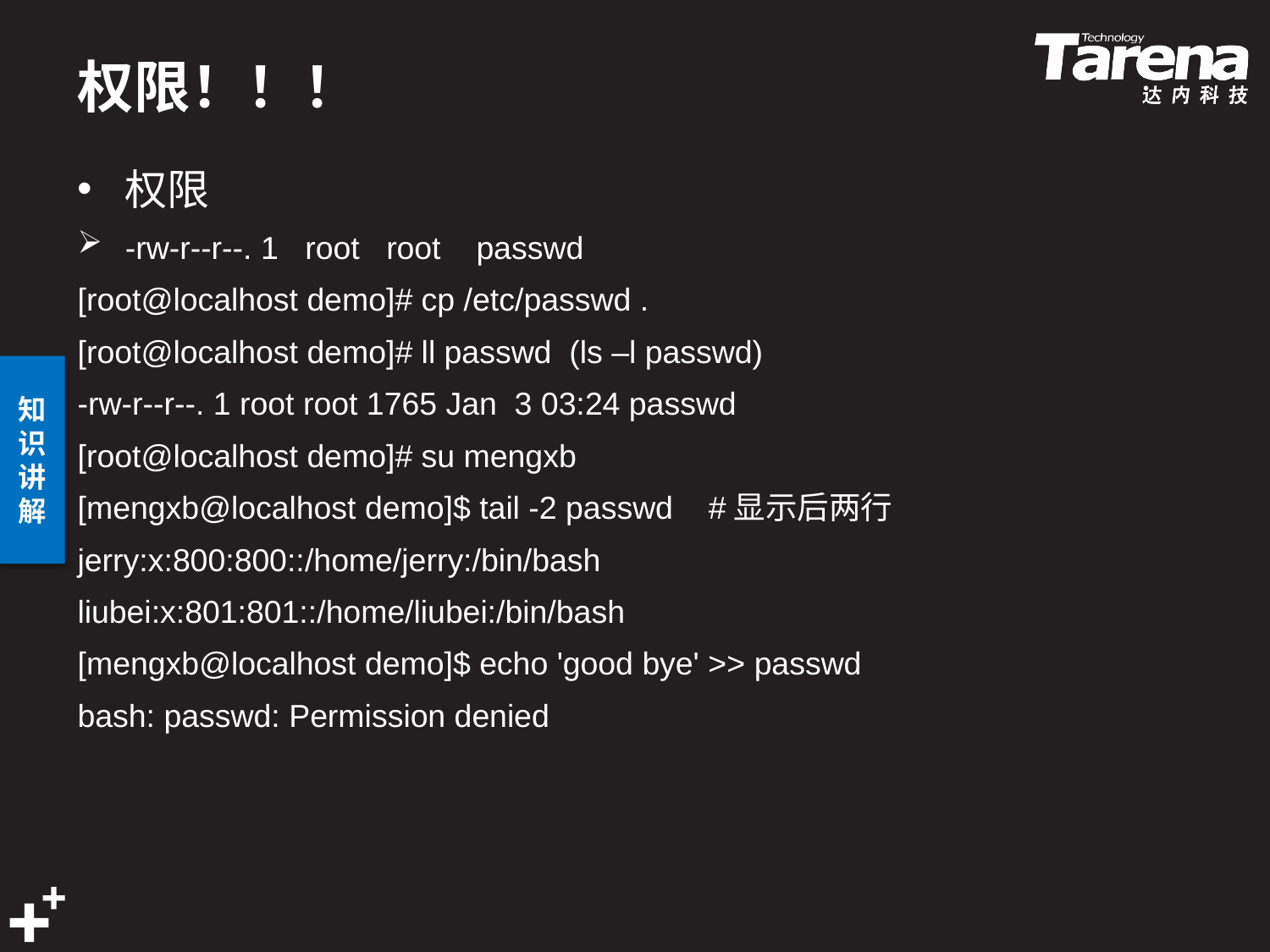

# 权限！！！
权限
-rw-r--r--. 1   root   root    passwd
[root@localhost demo]# cp /etc/passwd .
[root@localhost demo]# ll passwd  (ls –l passwd)
-rw-r--r--. 1 root root 1765 Jan  3 03:24 passwd
[root@localhost demo]# su mengxb
[mengxb@localhost demo]$ tail -2 passwd    #显示后两行
jerry:x:800:800::/home/jerry:/bin/bash
liubei:x:801:801::/home/liubei:/bin/bash
[mengxb@localhost demo]$ echo 'good bye' >> passwd
bash: passwd: Permission denied